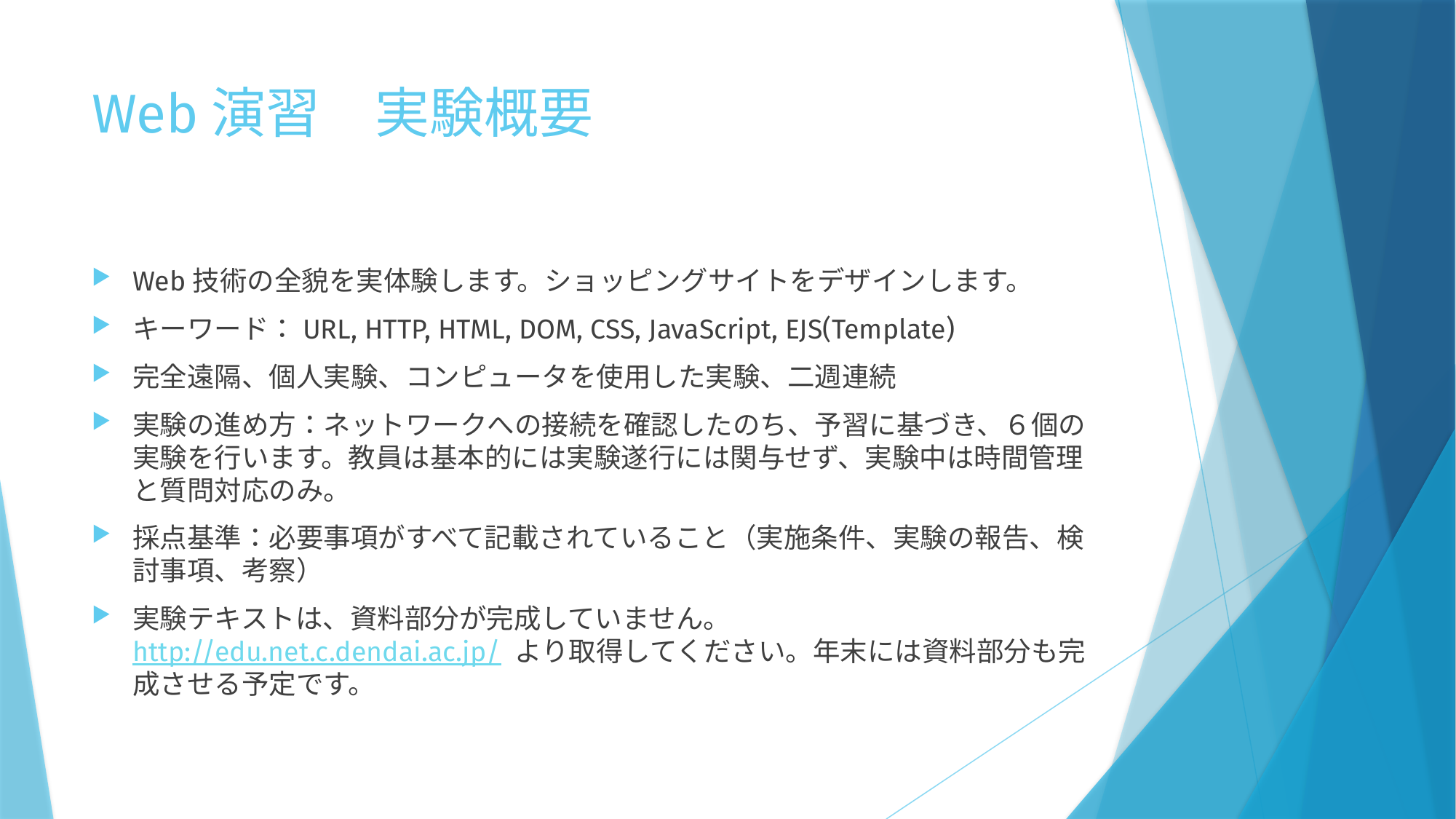

# Web演習　実験概要
Web技術の全貌を実体験します。ショッピングサイトをデザインします。
キーワード：URL, HTTP, HTML, DOM, CSS, JavaScript, EJS(Template)
完全遠隔、個人実験、コンピュータを使用した実験、二週連続
実験の進め方：ネットワークへの接続を確認したのち、予習に基づき、６個の実験を行います。教員は基本的には実験遂行には関与せず、実験中は時間管理と質問対応のみ。
採点基準：必要事項がすべて記載されていること（実施条件、実験の報告、検討事項、考察）
実験テキストは、資料部分が完成していません。http://edu.net.c.dendai.ac.jp/ より取得してください。年末には資料部分も完成させる予定です。